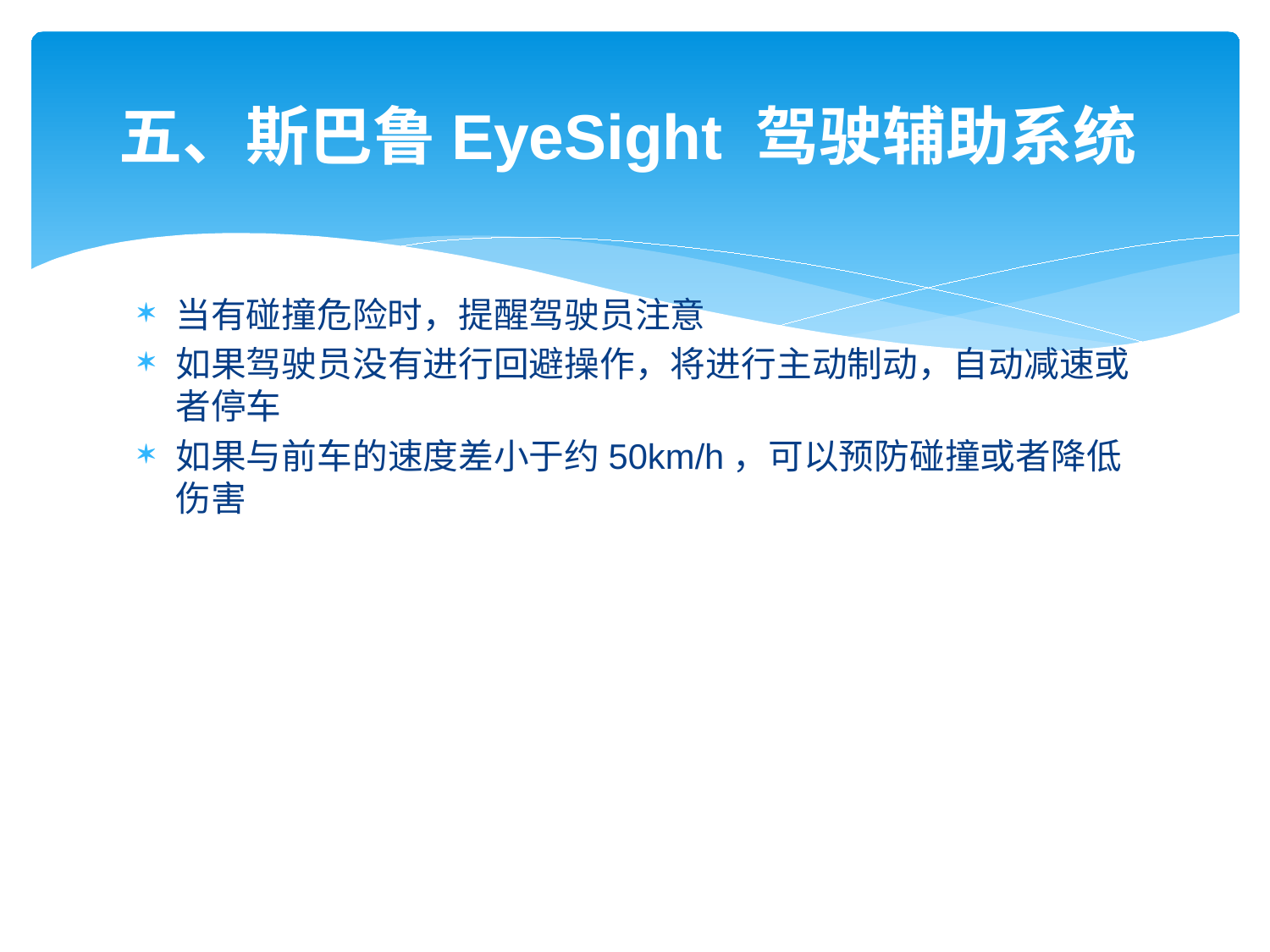

# 五、斯巴鲁EyeSight 驾驶辅助系统
当有碰撞危险时，提醒驾驶员注意
如果驾驶员没有进行回避操作，将进行主动制动，自动减速或者停车
如果与前车的速度差小于约50km/h，可以预防碰撞或者降低伤害